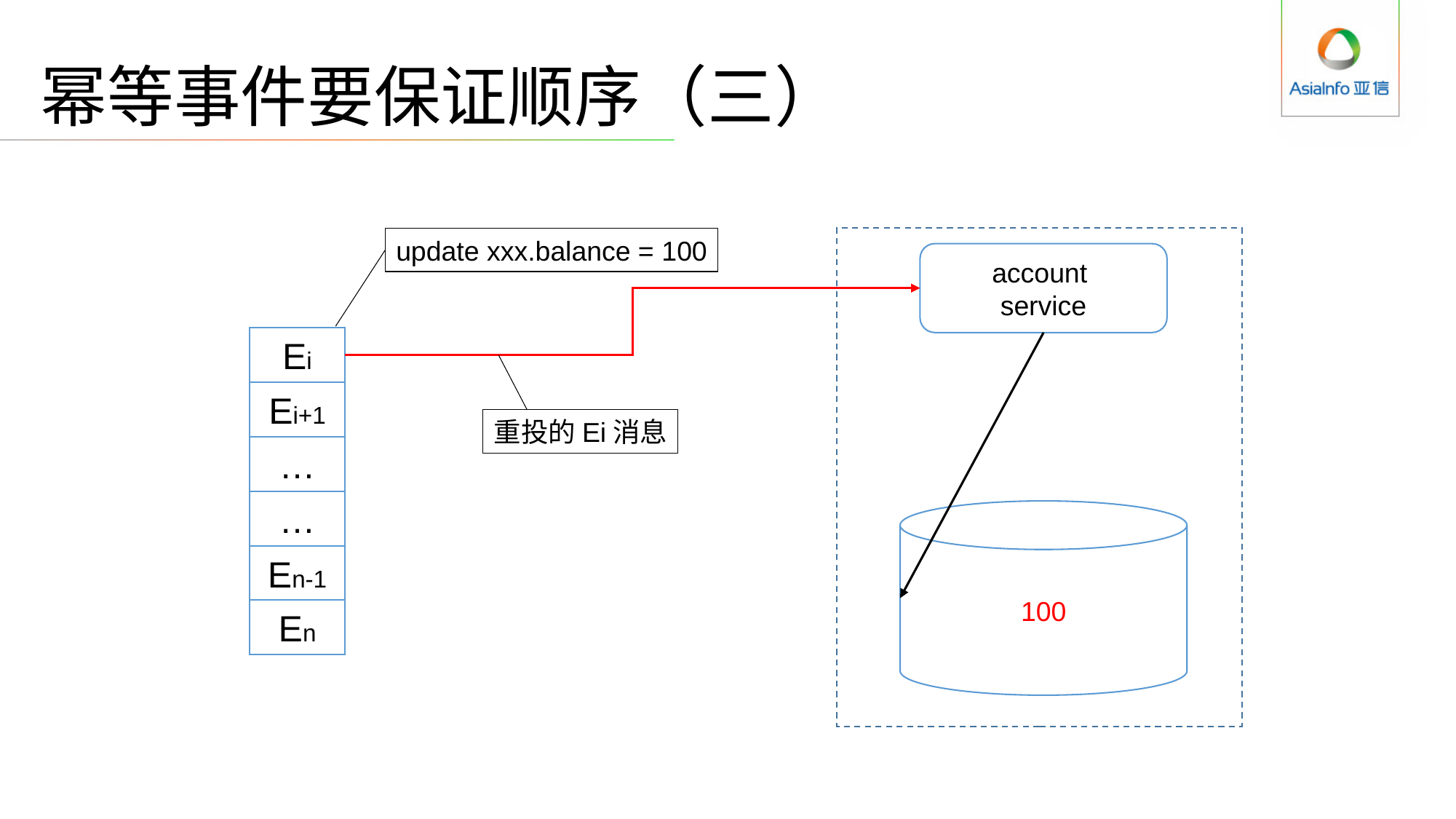

# 幂等事件要保证顺序（三）

account
service
100
update xxx.balance = 100
Ei
Ei+1
…
…
En-1
En
重投的Ei消息